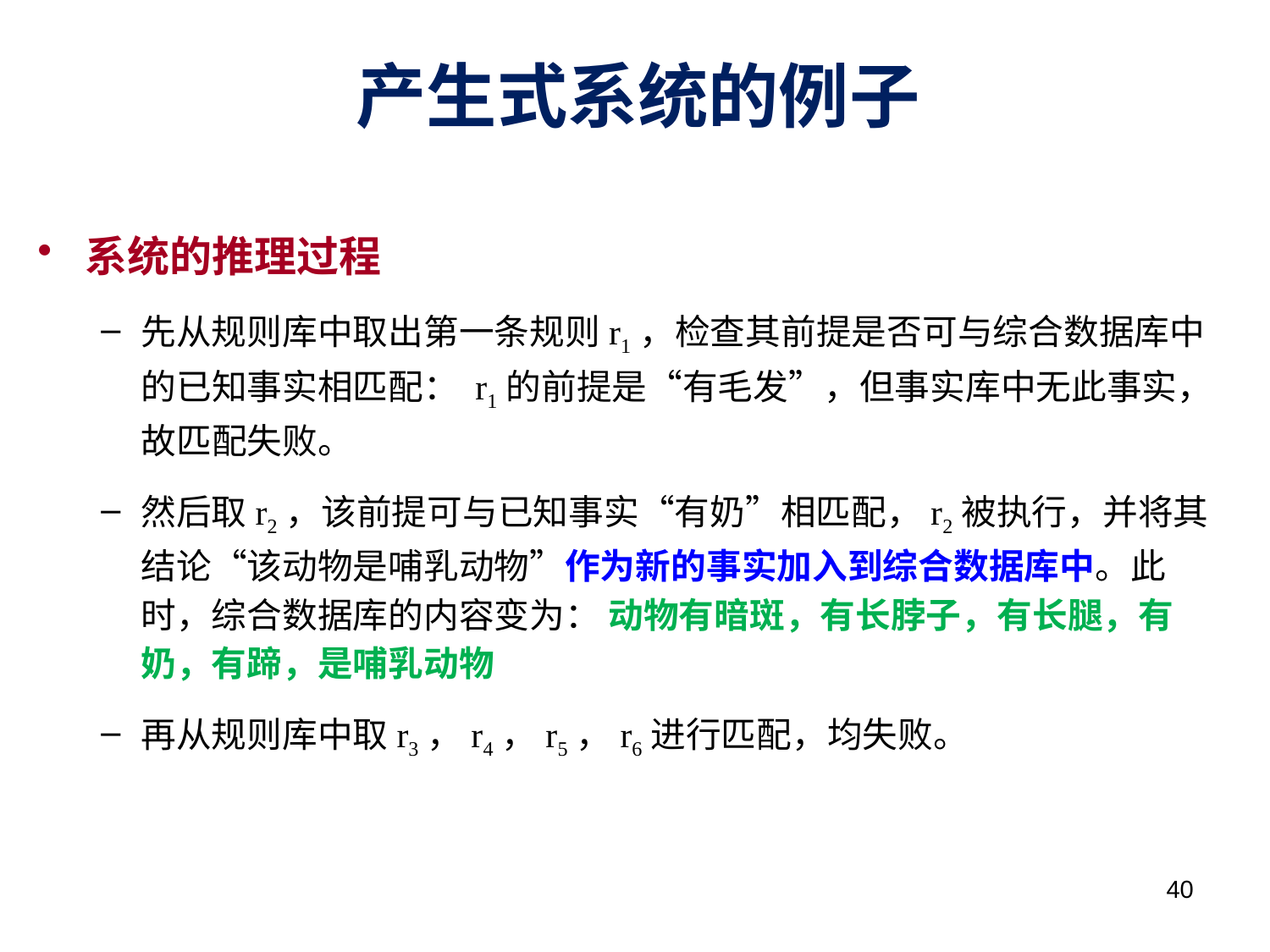

# 产生式系统的例子
系统的推理过程
先从规则库中取出第一条规则r1，检查其前提是否可与综合数据库中的已知事实相匹配： r1的前提是“有毛发”，但事实库中无此事实，故匹配失败。
然后取r2，该前提可与已知事实“有奶”相匹配，r2被执行，并将其结论“该动物是哺乳动物”作为新的事实加入到综合数据库中。此时，综合数据库的内容变为： 动物有暗斑，有长脖子，有长腿，有奶，有蹄，是哺乳动物
再从规则库中取r3，r4，r5，r6进行匹配，均失败。
40